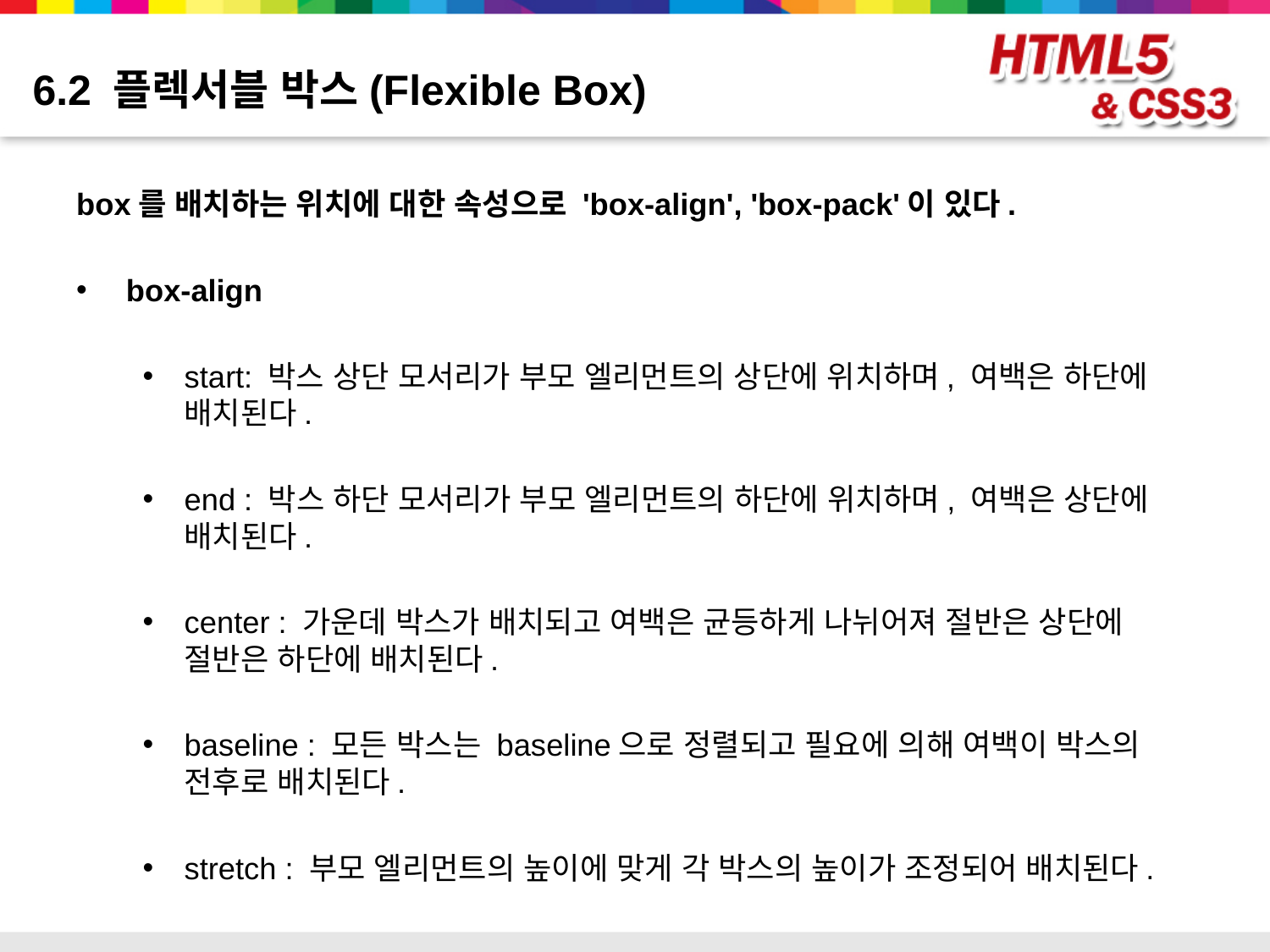

# 6.2 플렉서블 박스(Flexible Box)
box를 배치하는 위치에 대한 속성으로 'box-align', 'box-pack'이 있다.

box-align

start: 박스 상단 모서리가 부모 엘리먼트의 상단에 위치하며, 여백은 하단에 배치된다.

end : 박스 하단 모서리가 부모 엘리먼트의 하단에 위치하며, 여백은 상단에 배치된다.

center : 가운데 박스가 배치되고 여백은 균등하게 나뉘어져 절반은 상단에 절반은 하단에 배치된다.

baseline : 모든 박스는 baseline으로 정렬되고 필요에 의해 여백이 박스의 전후로 배치된다.

stretch : 부모 엘리먼트의 높이에 맞게 각 박스의 높이가 조정되어 배치된다.